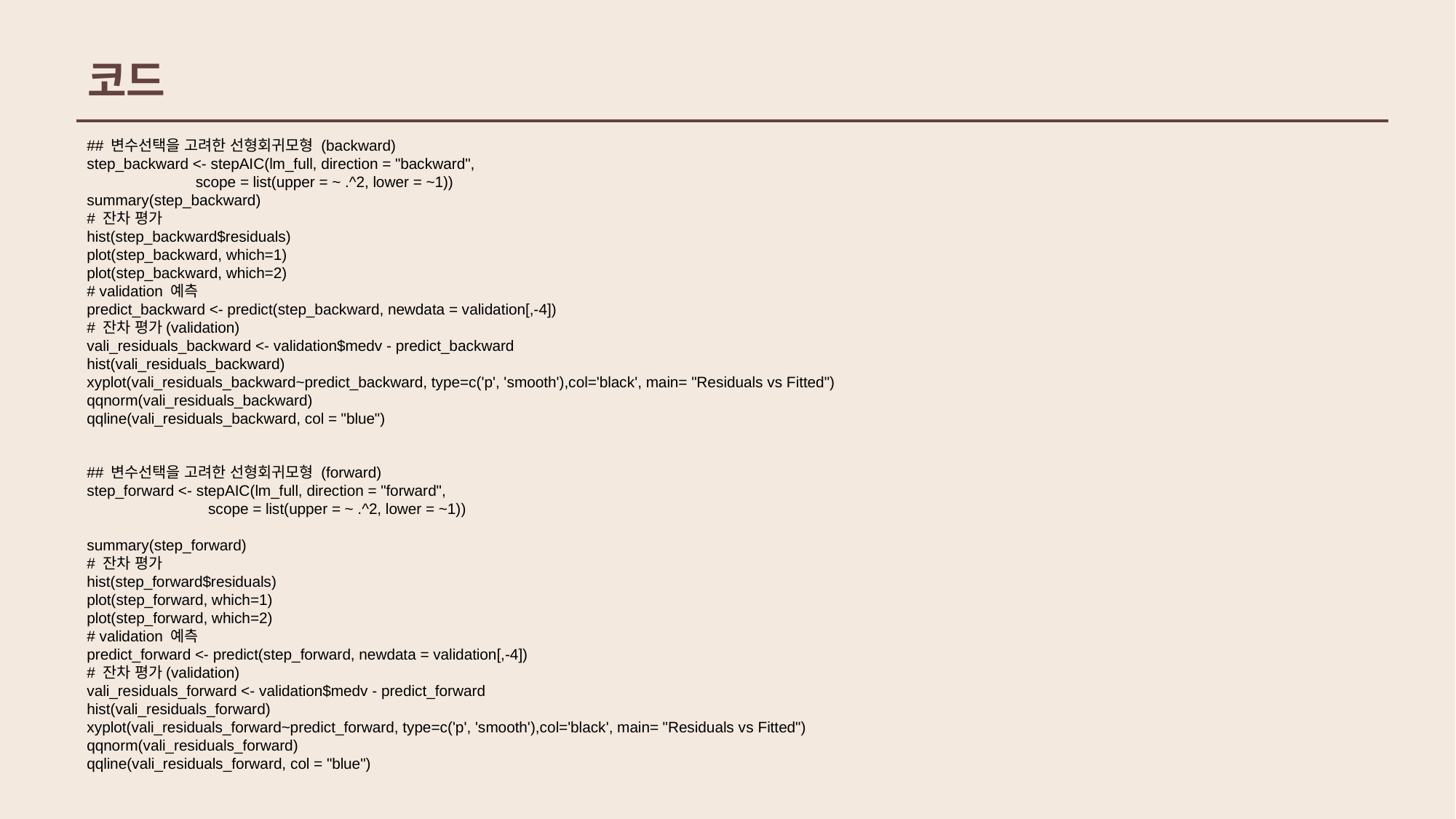

코드
## 변수선택을 고려한 선형회귀모형 (backward)
step_backward <- stepAIC(lm_full, direction = "backward",
                          scope = list(upper = ~ .^2, lower = ~1))
summary(step_backward)
# 잔차 평가
hist(step_backward$residuals)
plot(step_backward, which=1)
plot(step_backward, which=2)
# validation 예측
predict_backward <- predict(step_backward, newdata = validation[,-4])
# 잔차 평가(validation)
vali_residuals_backward <- validation$medv - predict_backward
hist(vali_residuals_backward)
xyplot(vali_residuals_backward~predict_backward, type=c('p', 'smooth'),col='black', main= "Residuals vs Fitted")
qqnorm(vali_residuals_backward)
qqline(vali_residuals_backward, col = "blue")

## 변수선택을 고려한 선형회귀모형 (forward)
step_forward <- stepAIC(lm_full, direction = "forward",
                             scope = list(upper = ~ .^2, lower = ~1))

summary(step_forward)
# 잔차 평가
hist(step_forward$residuals)
plot(step_forward, which=1)
plot(step_forward, which=2)
# validation 예측
predict_forward <- predict(step_forward, newdata = validation[,-4])
# 잔차 평가(validation)
vali_residuals_forward <- validation$medv - predict_forward
hist(vali_residuals_forward)
xyplot(vali_residuals_forward~predict_forward, type=c('p', 'smooth'),col='black', main= "Residuals vs Fitted")
qqnorm(vali_residuals_forward)
qqline(vali_residuals_forward, col = "blue")